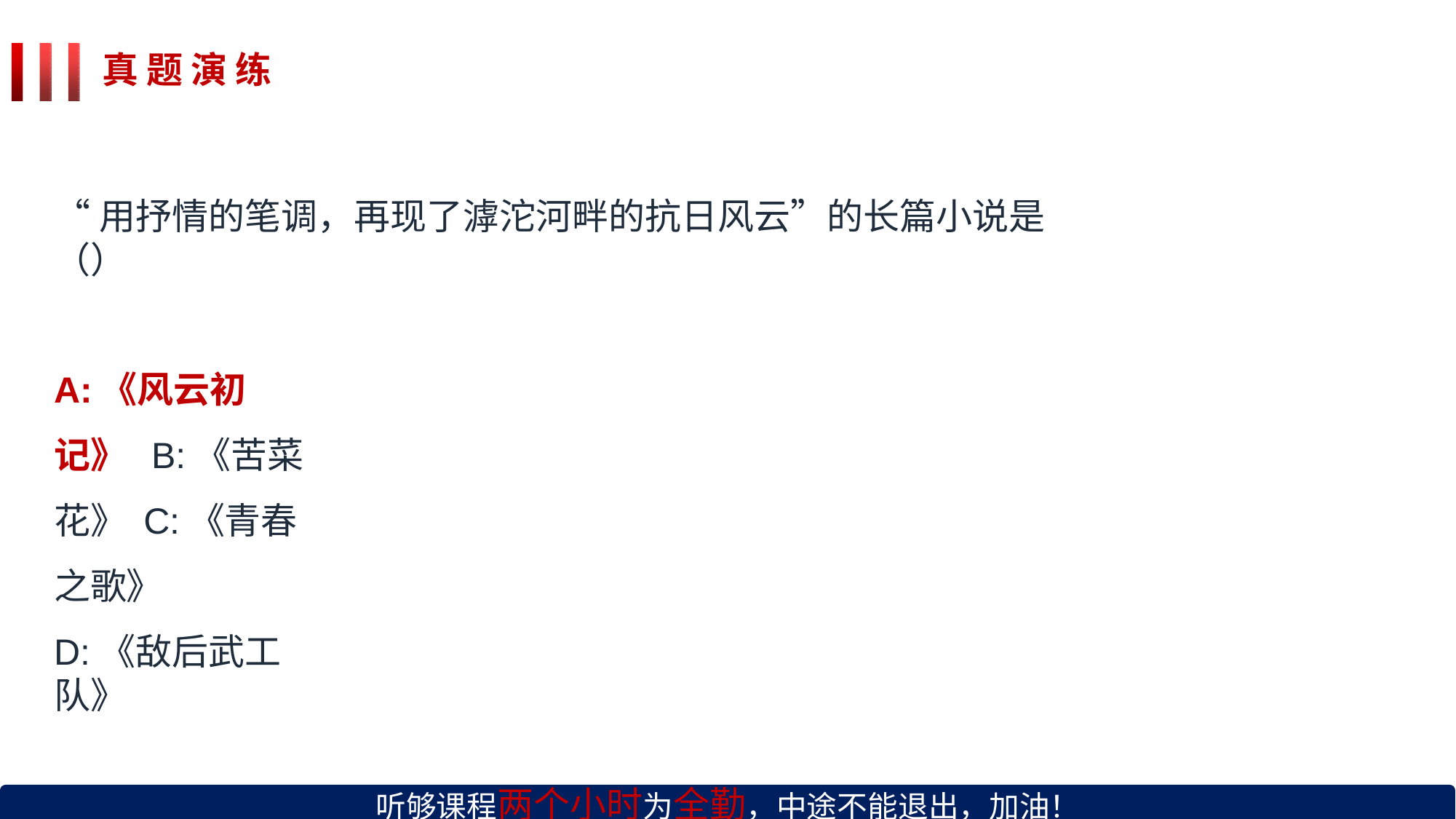

# 真 题 演 练
“用抒情的笔调，再现了滹沱河畔的抗日风云”的长篇小说是（）

A:《风云初记》  B:《苦菜花》 C:《青春之歌》
D:《敌后武工队》
64

听够课程两个小时为全勤，中途不能退出，加油！